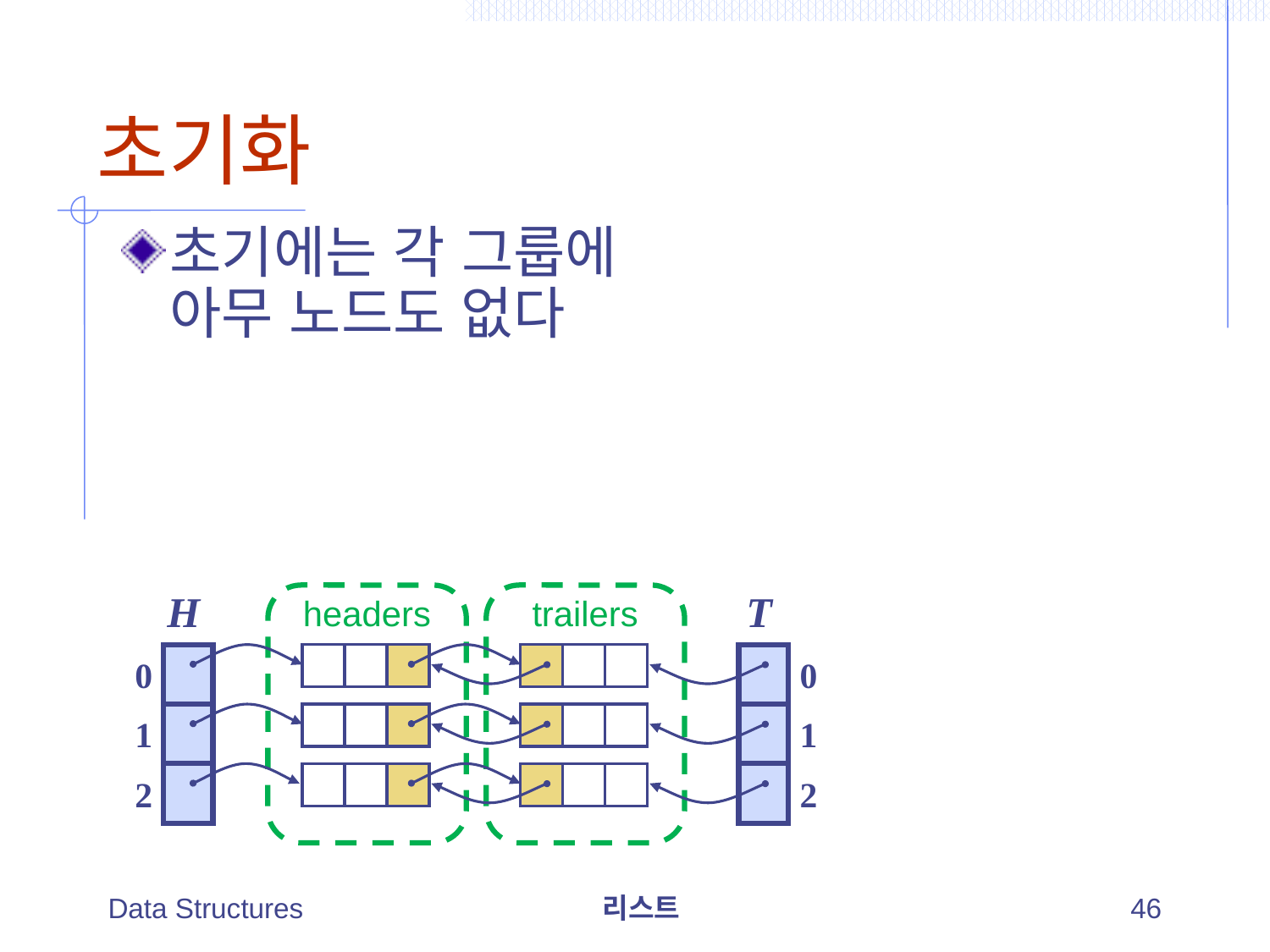

# 초기화
초기에는 각 그룹에 아무 노드도 없다
H

headers

trailers
T

0
0

1
1

2
2

Data Structures
리스트
46